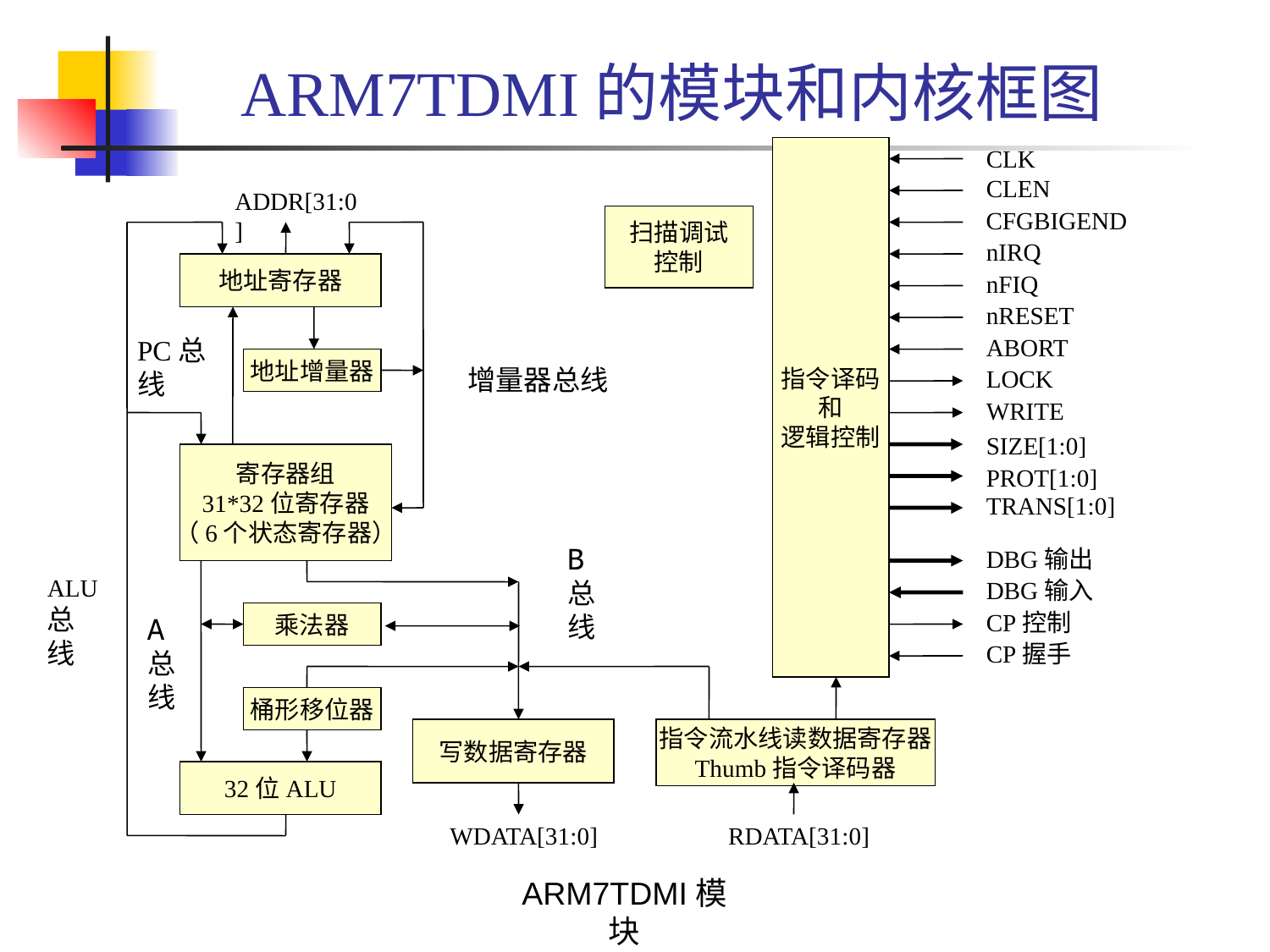

ARM7TDMI的模块和内核框图
指令译码
和
逻辑控制
CLK

CLEN
ADDR[31:0]

CFGBIGEND
扫描调试
控制

nIRQ
地址寄存器

nFIQ

nRESET

ABORT
PC总线
地址增量器

增量器总线
LOCK

WRITE

SIZE[1:0]
寄存器组
31*32位寄存器
（6个状态寄存器）

PROT[1:0]

TRANS[1:0]

B总线
DBG输出

ALU总线
DBG输入

CP控制
乘法器
A总线

CP握手

桶形移位器
写数据寄存器
指令流水线读数据寄存器
Thumb指令译码器

32位ALU

WDATA[31:0]
RDATA[31:0]

ARM7TDMI模块